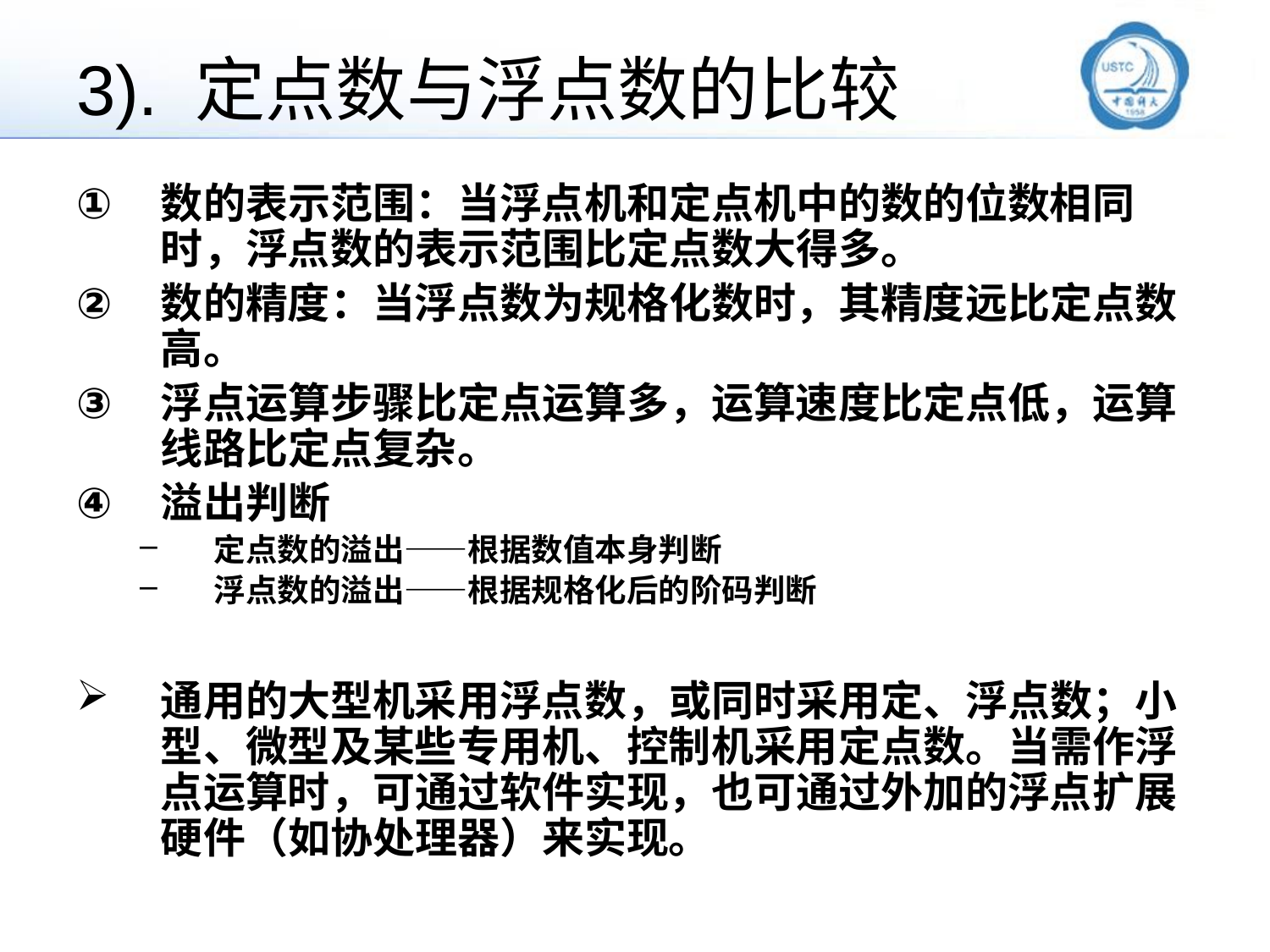

# 3). 定点数与浮点数的比较
数的表示范围：当浮点机和定点机中的数的位数相同时，浮点数的表示范围比定点数大得多。
数的精度：当浮点数为规格化数时，其精度远比定点数高。
浮点运算步骤比定点运算多，运算速度比定点低，运算线路比定点复杂。
溢出判断
定点数的溢出——根据数值本身判断
浮点数的溢出——根据规格化后的阶码判断

通用的大型机采用浮点数，或同时采用定、浮点数；小型、微型及某些专用机、控制机采用定点数。当需作浮点运算时，可通过软件实现，也可通过外加的浮点扩展硬件（如协处理器）来实现。